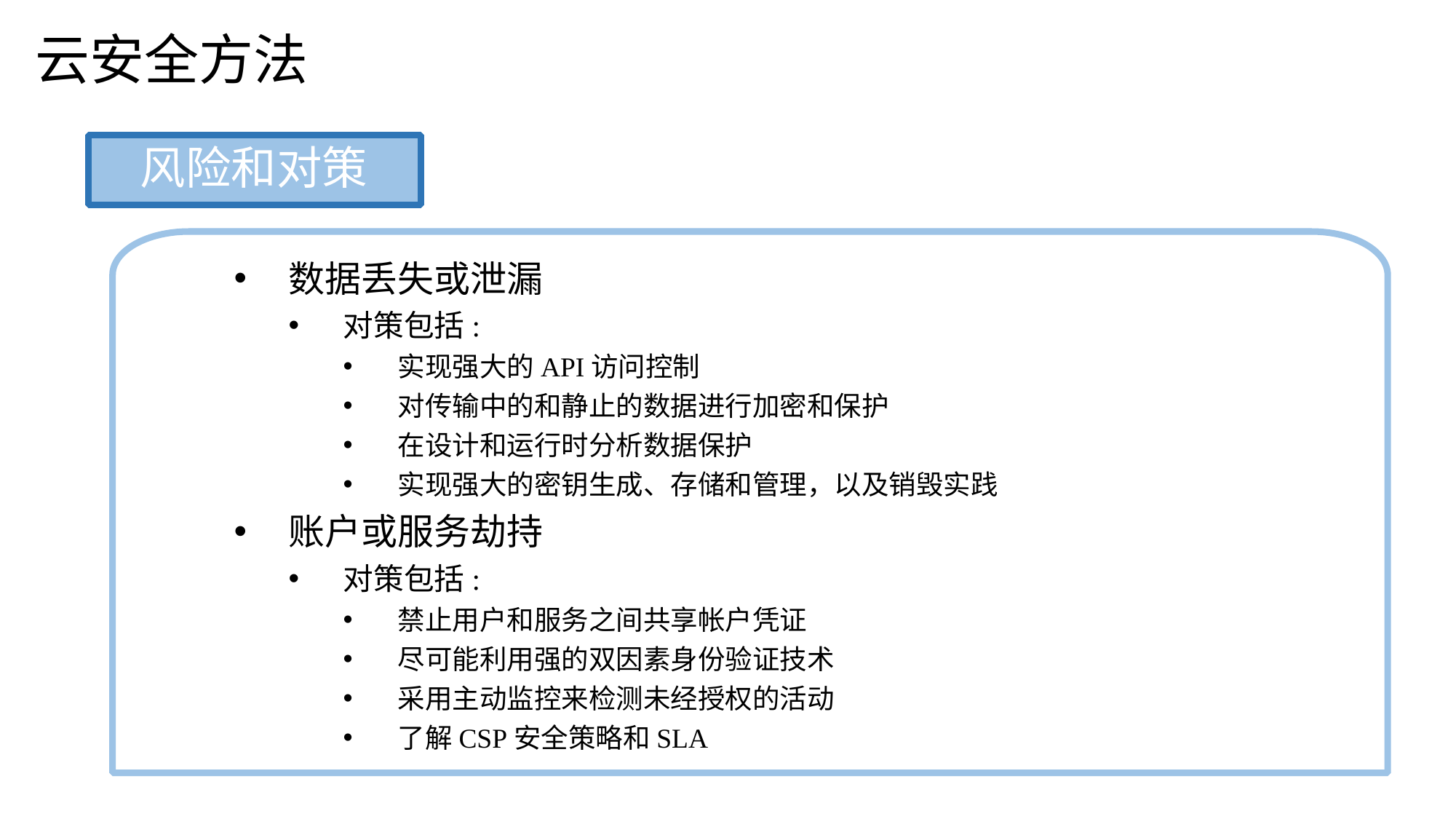

云安全方法

风险和对策
数据丢失或泄漏
对策包括:
实现强大的API访问控制
对传输中的和静止的数据进行加密和保护
在设计和运行时分析数据保护
实现强大的密钥生成、存储和管理，以及销毁实践
账户或服务劫持
对策包括:
禁止用户和服务之间共享帐户凭证
尽可能利用强的双因素身份验证技术
采用主动监控来检测未经授权的活动
了解CSP安全策略和SLA